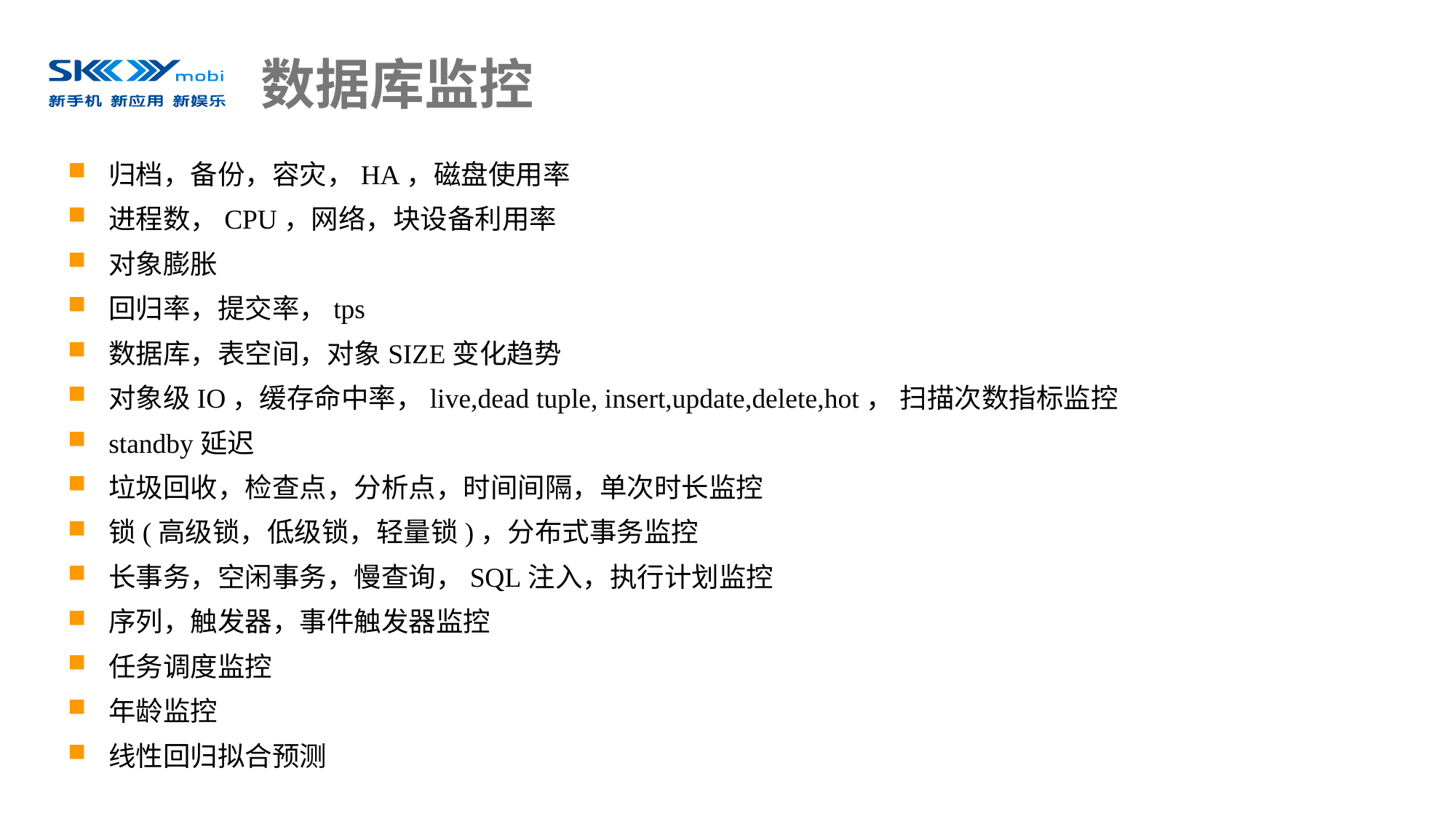

# 数据库监控
归档，备份，容灾，HA，磁盘使用率
进程数，CPU，网络，块设备利用率
对象膨胀
回归率，提交率，tps
数据库，表空间，对象SIZE变化趋势
对象级IO，缓存命中率，live,dead tuple, insert,update,delete,hot， 扫描次数指标监控
standby延迟
垃圾回收，检查点，分析点，时间间隔，单次时长监控
锁(高级锁，低级锁，轻量锁)，分布式事务监控
长事务，空闲事务，慢查询，SQL注入，执行计划监控
序列，触发器，事件触发器监控
任务调度监控
年龄监控
线性回归拟合预测